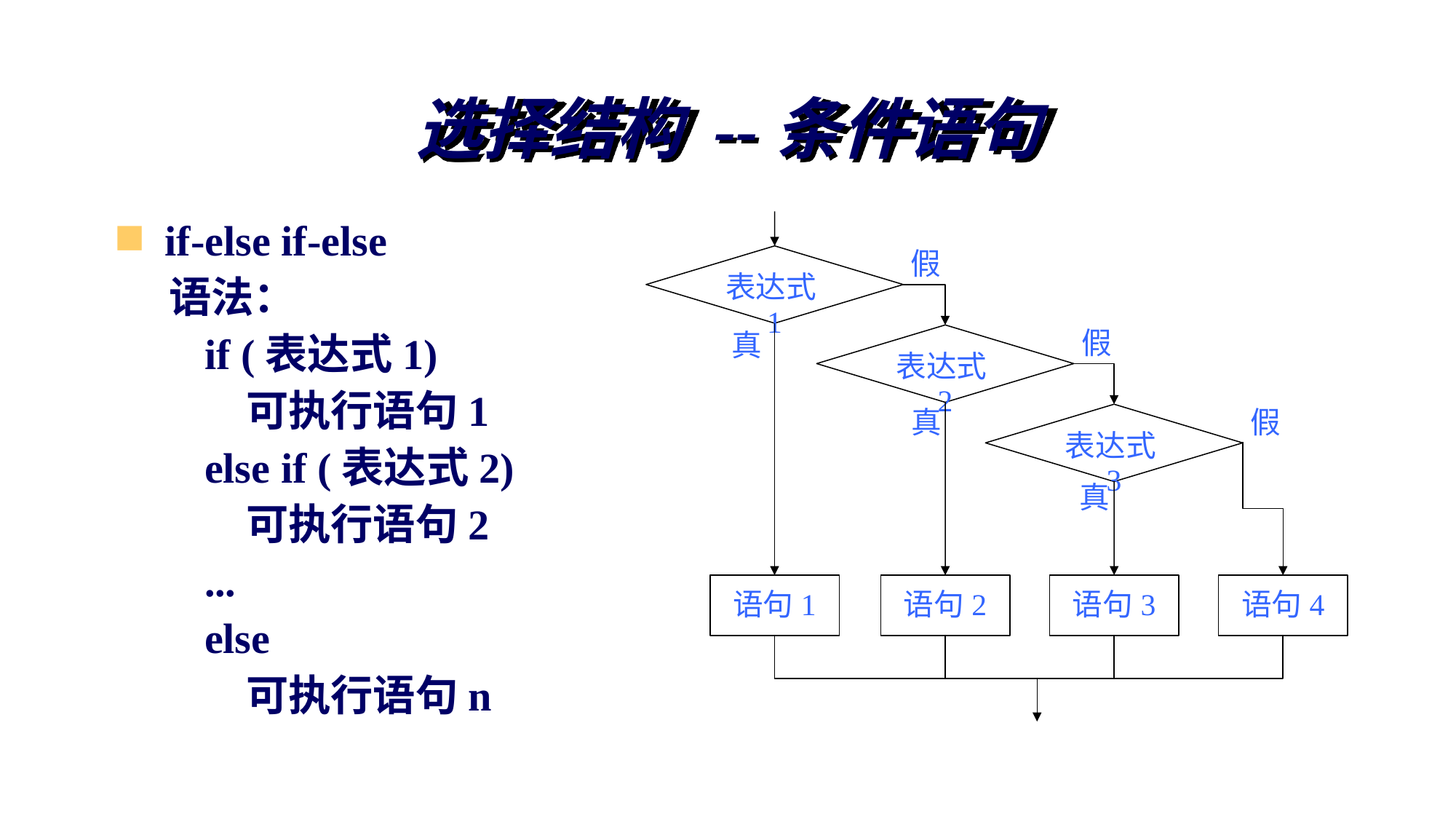

# 选择结构 --条件语句
if-else if-else
    语法：
        if (表达式1)
            可执行语句1
        else if (表达式2)
            可执行语句2
        ...
        else
            可执行语句n
假
表达式1
假
真
表达式2
真
假
表达式3
真
语句1
语句2
语句3
语句4